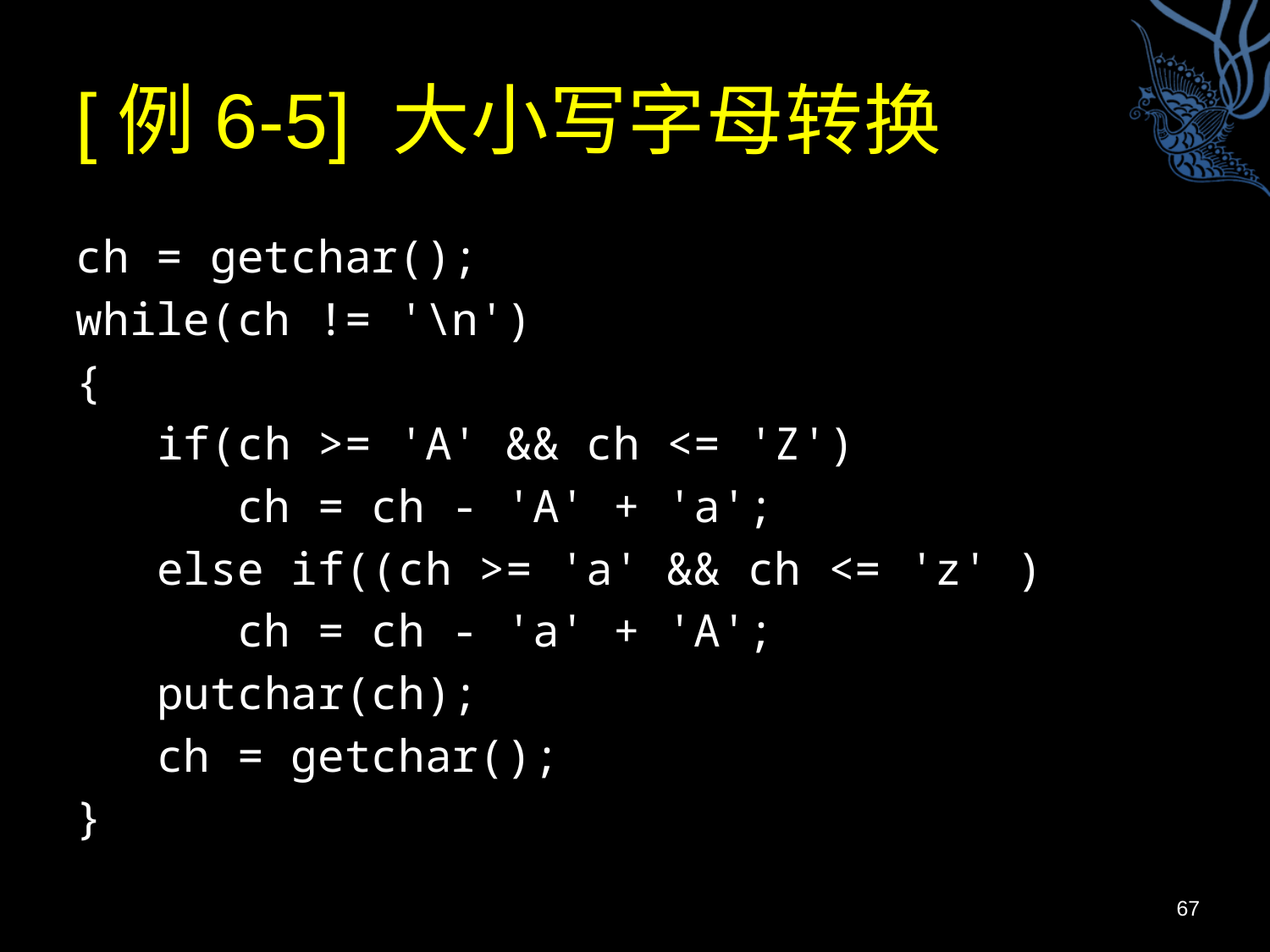

# [例6-5] 大小写字母转换
ch = getchar();
while(ch != '\n')
{
   if(ch >= 'A' && ch <= 'Z')
      ch = ch - 'A' + 'a';
   else if((ch >= 'a' && ch <= 'z' )
      ch = ch - 'a' + 'A';
   putchar(ch);
   ch = getchar();
}
67